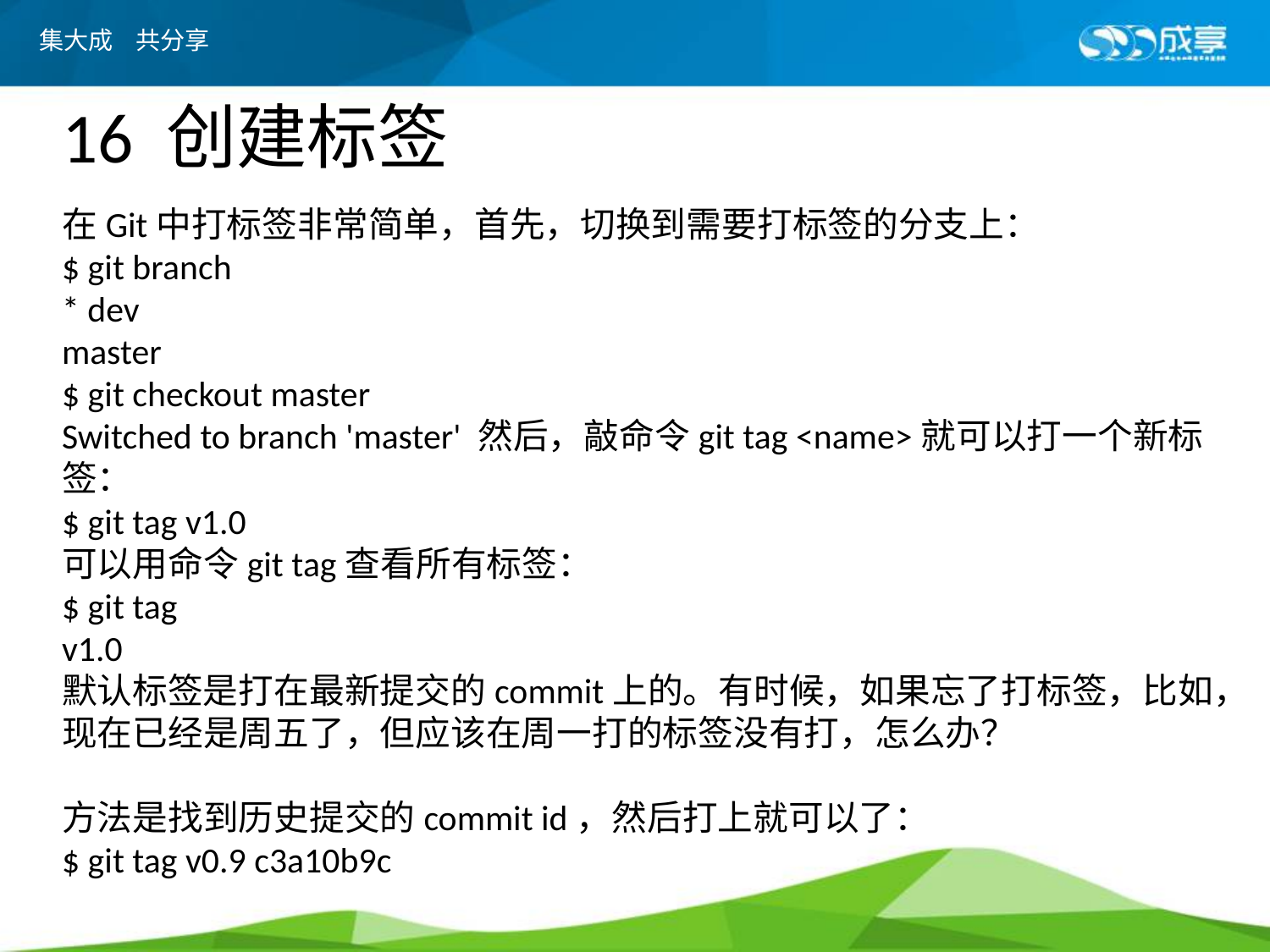

16 创建标签

在Git中打标签非常简单，首先，切换到需要打标签的分支上：
$ git branch
* dev
master
$ git checkout master
Switched to branch 'master' 然后，敲命令git tag <name>就可以打一个新标签：
$ git tag v1.0
可以用命令git tag查看所有标签：
$ git tag
v1.0
默认标签是打在最新提交的commit上的。有时候，如果忘了打标签，比如，现在已经是周五了，但应该在周一打的标签没有打，怎么办？

方法是找到历史提交的commit id，然后打上就可以了：
$ git tag v0.9 c3a10b9c